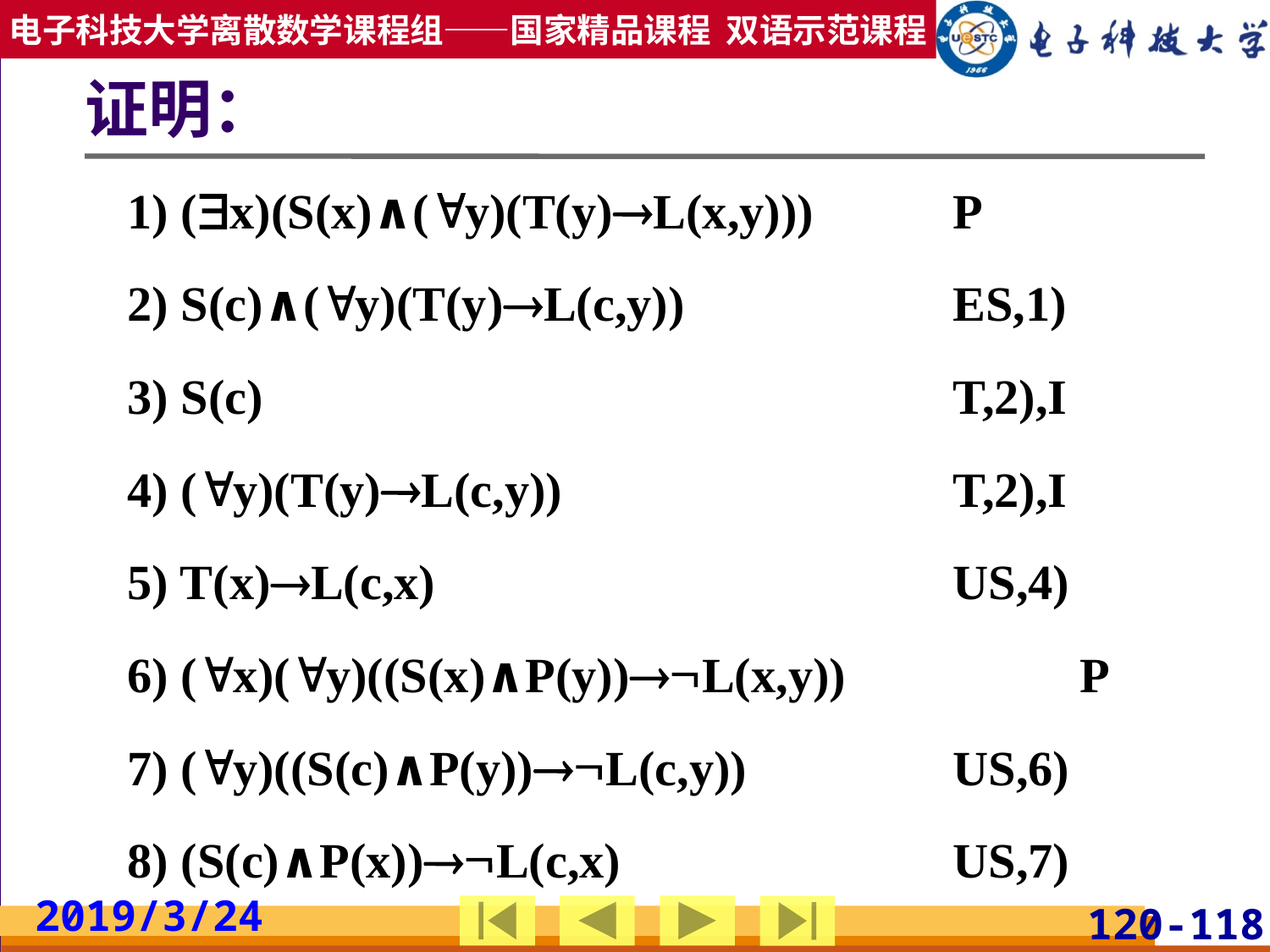

# 证明：
1) (∃x)(S(x)∧(∀y)(T(y)→L(x,y)))		P
2) S(c)∧(∀y)(T(y)→L(c,y))			ES,1)
3) S(c)						T,2),I
4) (∀y)(T(y)→L(c,y))				T,2),I
5) T(x)→L(c,x)					US,4)
6) (∀x)(∀y)((S(x)∧P(y))→¬L(x,y))		P
7) (∀y)((S(c)∧P(y))→¬L(c,y))		US,6)
8) (S(c)∧P(x))→¬L(c,x)			US,7)
2019/3/24